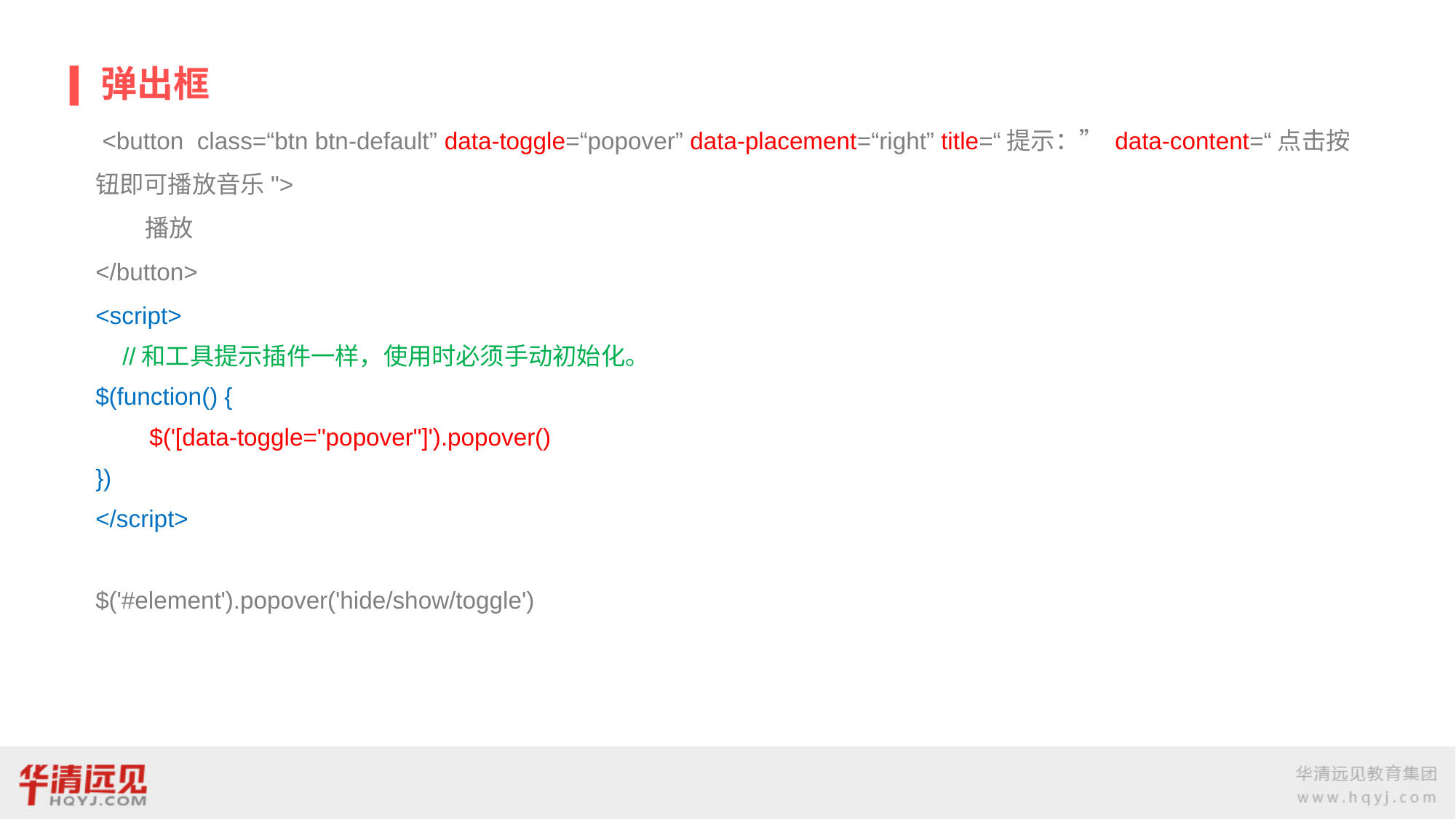

# 弹出框
 <button  class=“btn btn-default” data-toggle=“popover” data-placement=“right” title=“提示：” data-content=“点击按钮即可播放音乐">
        播放
</button>
<script>
    //和工具提示插件一样，使用时必须手动初始化。
$(function() {
        $('[data-toggle="popover"]').popover()
})
</script>

$('#element').popover('hide/show/toggle')